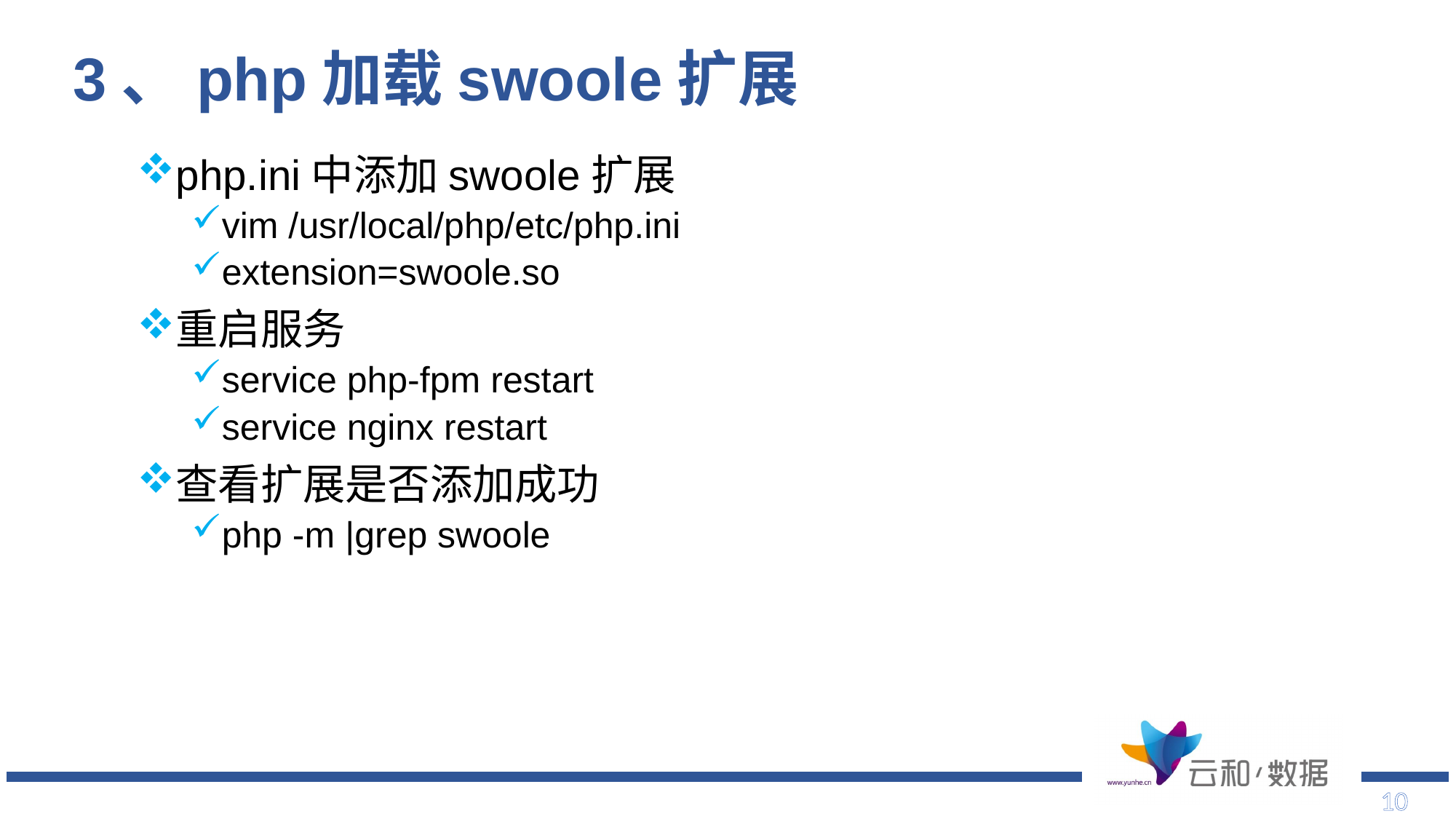

# 3、php加载swoole扩展
php.ini中添加swoole扩展
vim /usr/local/php/etc/php.ini
extension=swoole.so
重启服务
service php-fpm restart
service nginx restart
查看扩展是否添加成功
php -m |grep swoole